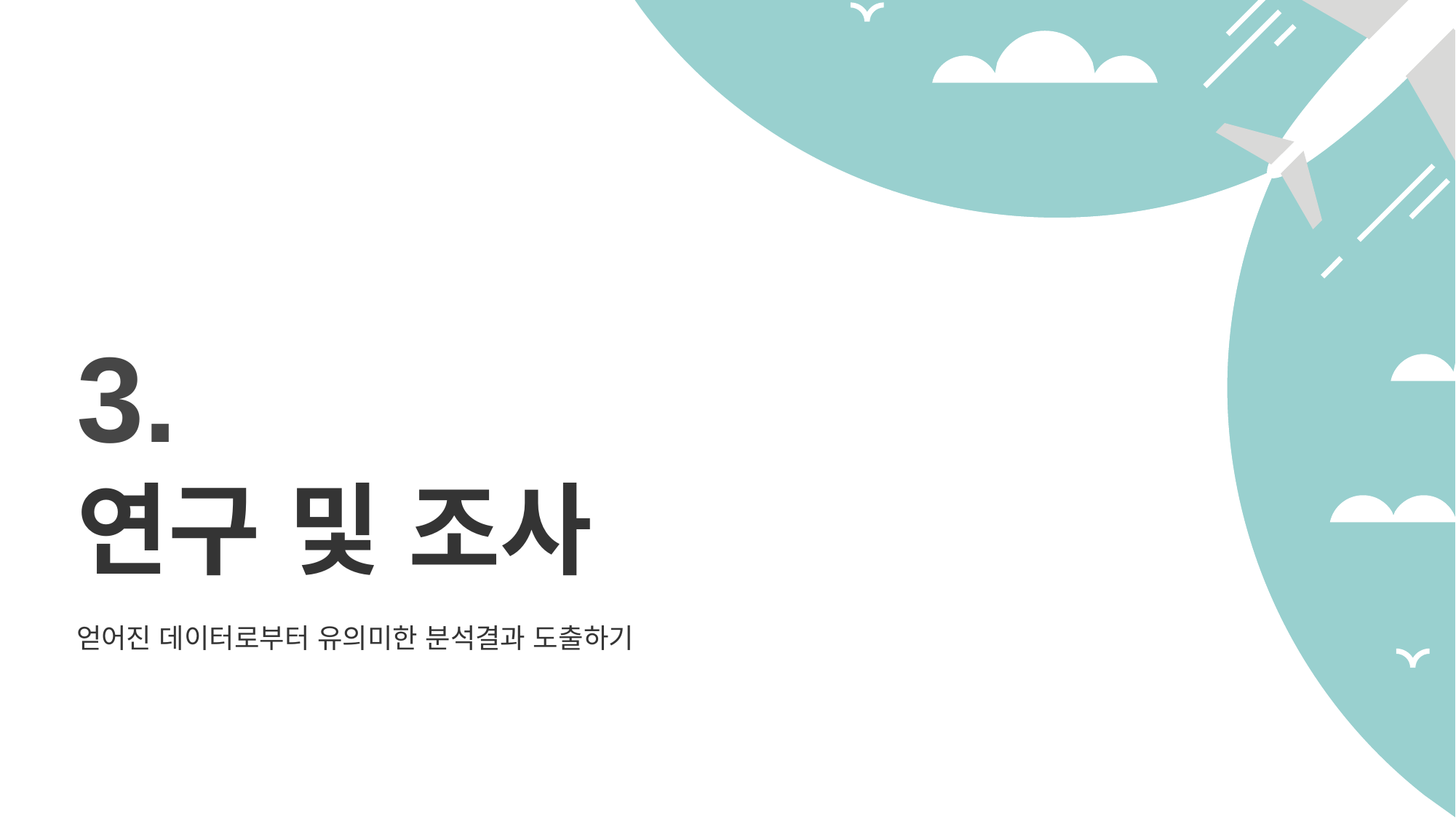

3.
연구 및 조사
얻어진 데이터로부터 유의미한 분석결과 도출하기